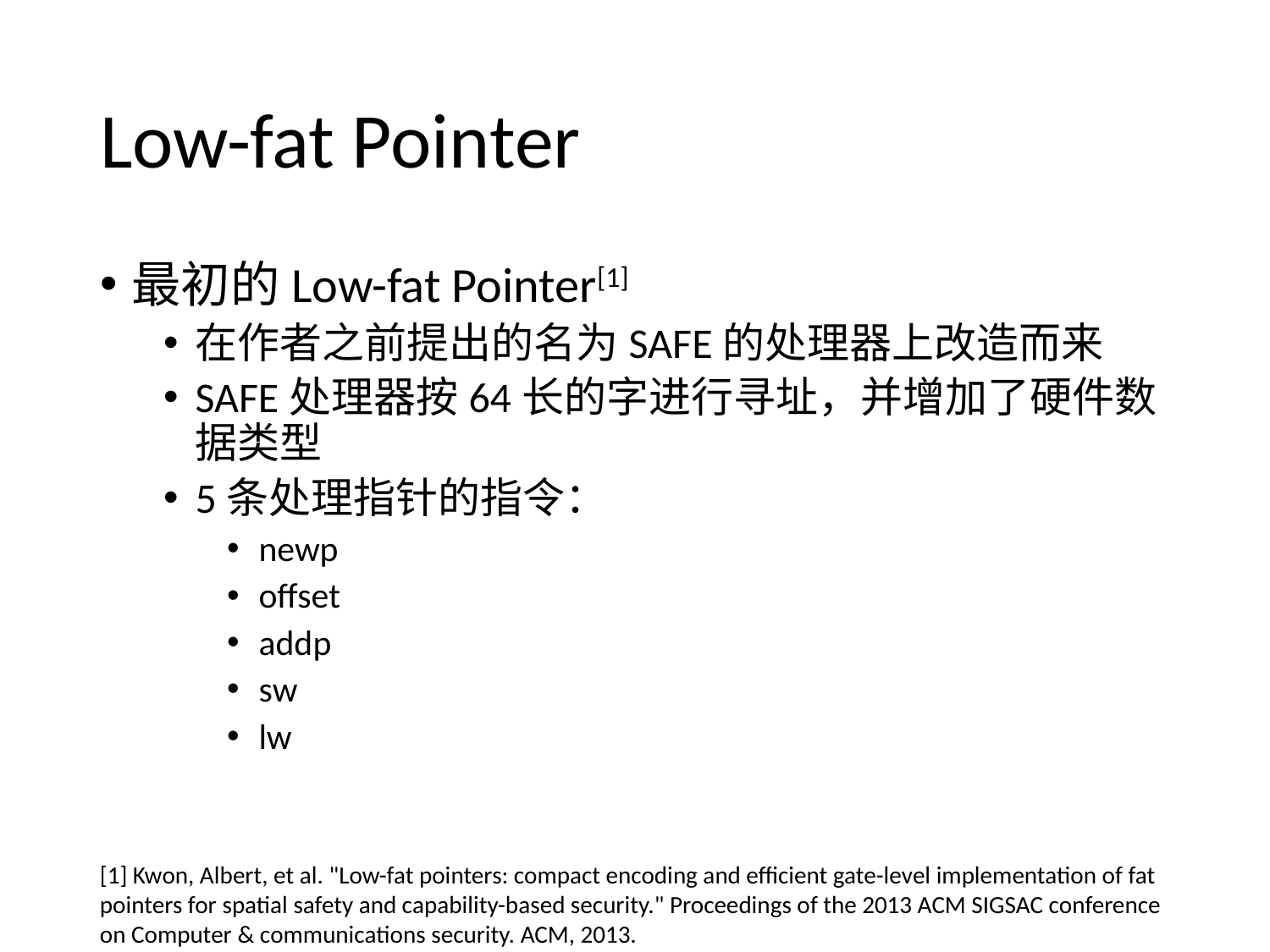

# Low-fat Pointer
最初的Low-fat Pointer[1]
在作者之前提出的名为SAFE的处理器上改造而来
SAFE处理器按64长的字进行寻址，并增加了硬件数据类型
5条处理指针的指令：
newp
offset
addp
sw
lw
[1] Kwon, Albert, et al. "Low-fat pointers: compact encoding and efficient gate-level implementation of fat pointers for spatial safety and capability-based security." Proceedings of the 2013 ACM SIGSAC conference on Computer & communications security. ACM, 2013.